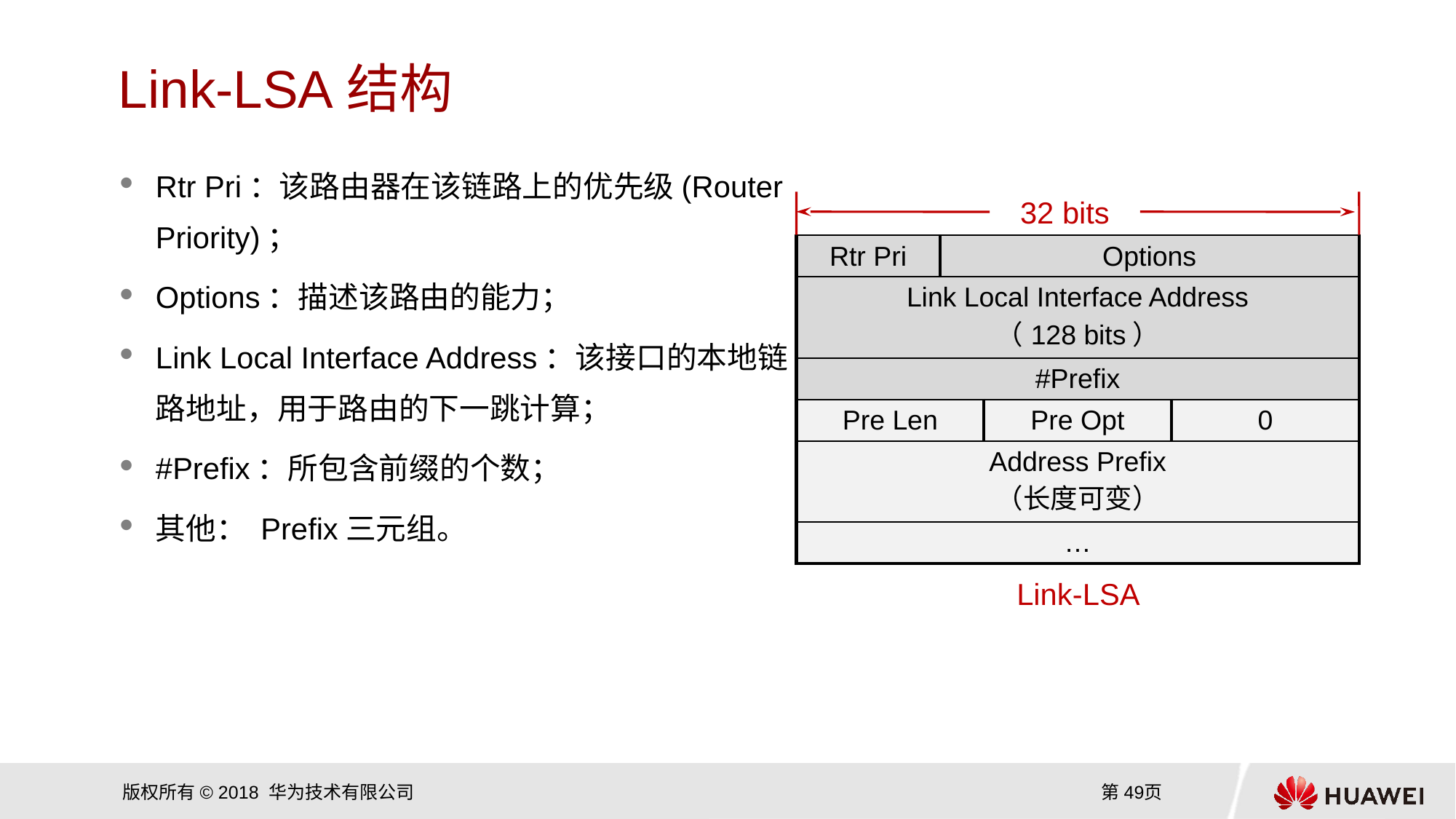

# Link-LSA结构
Rtr Pri：该路由器在该链路上的优先级(Router Priority)；
Options：描述该路由的能力；
Link Local Interface Address：该接口的本地链路地址，用于路由的下一跳计算；
#Prefix：所包含前缀的个数；
其他： Prefix三元组。
32 bits

| Rtr Pri | Options |  |  |
| --- | --- | --- | --- |
| Link Local Interface Address （128 bits） |  |  |  |
| #Prefix |  |  |  |
| Pre Len |  | Pre Opt | 0 |
| Address Prefix （长度可变） |  |  |  |
| … |  |  |  |
Link-LSA